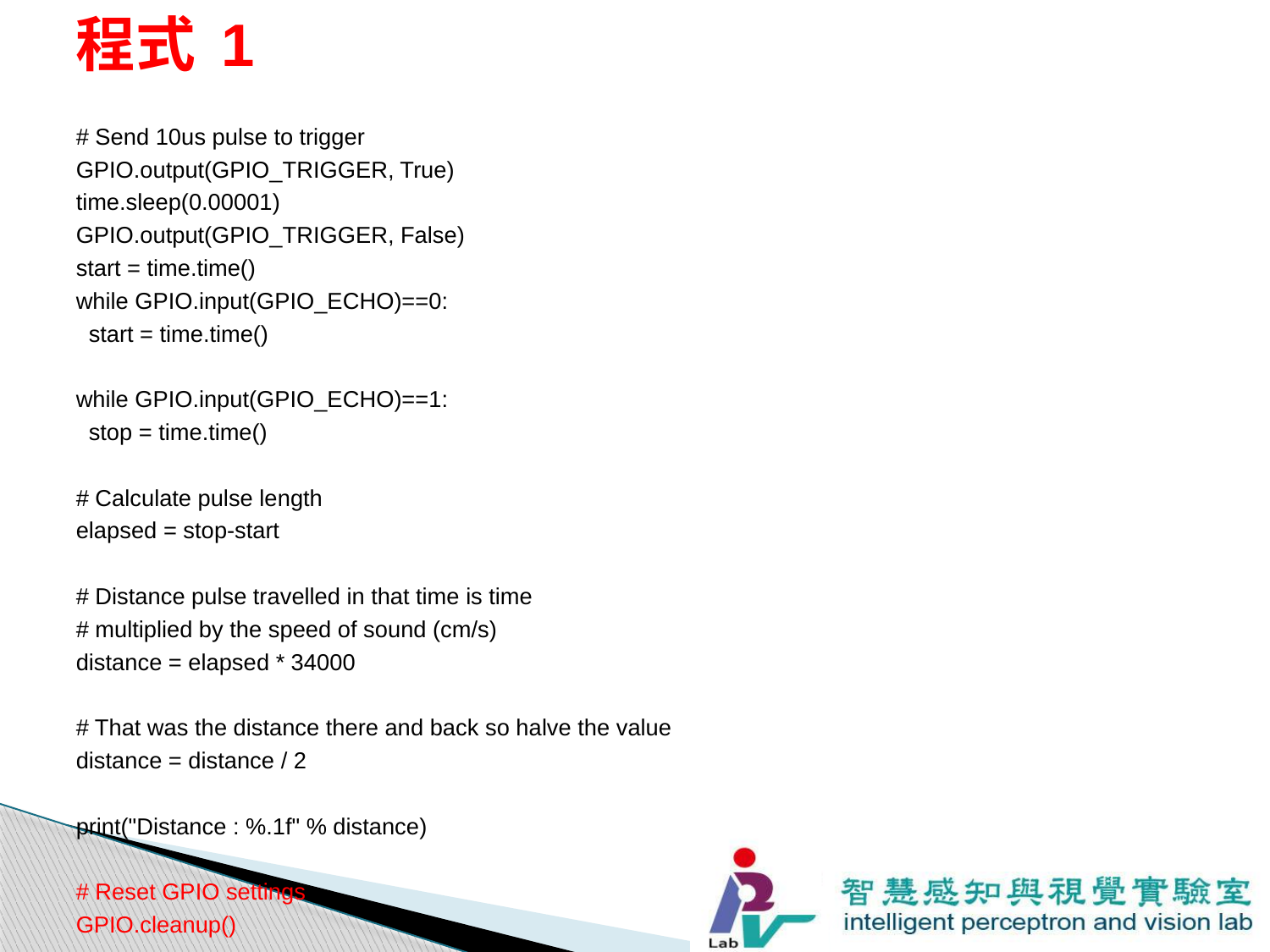

# 程式 1

# Send 10us pulse to trigger
GPIO.output(GPIO_TRIGGER, True)
time.sleep(0.00001)
GPIO.output(GPIO_TRIGGER, False)
start = time.time()
while GPIO.input(GPIO_ECHO)==0:
  start = time.time()

while GPIO.input(GPIO_ECHO)==1:
  stop = time.time()

# Calculate pulse length
elapsed = stop-start

# Distance pulse travelled in that time is time
# multiplied by the speed of sound (cm/s)
distance = elapsed * 34000

# That was the distance there and back so halve the value
distance = distance / 2

print("Distance : %.1f" % distance)

# Reset GPIO settings
GPIO.cleanup()